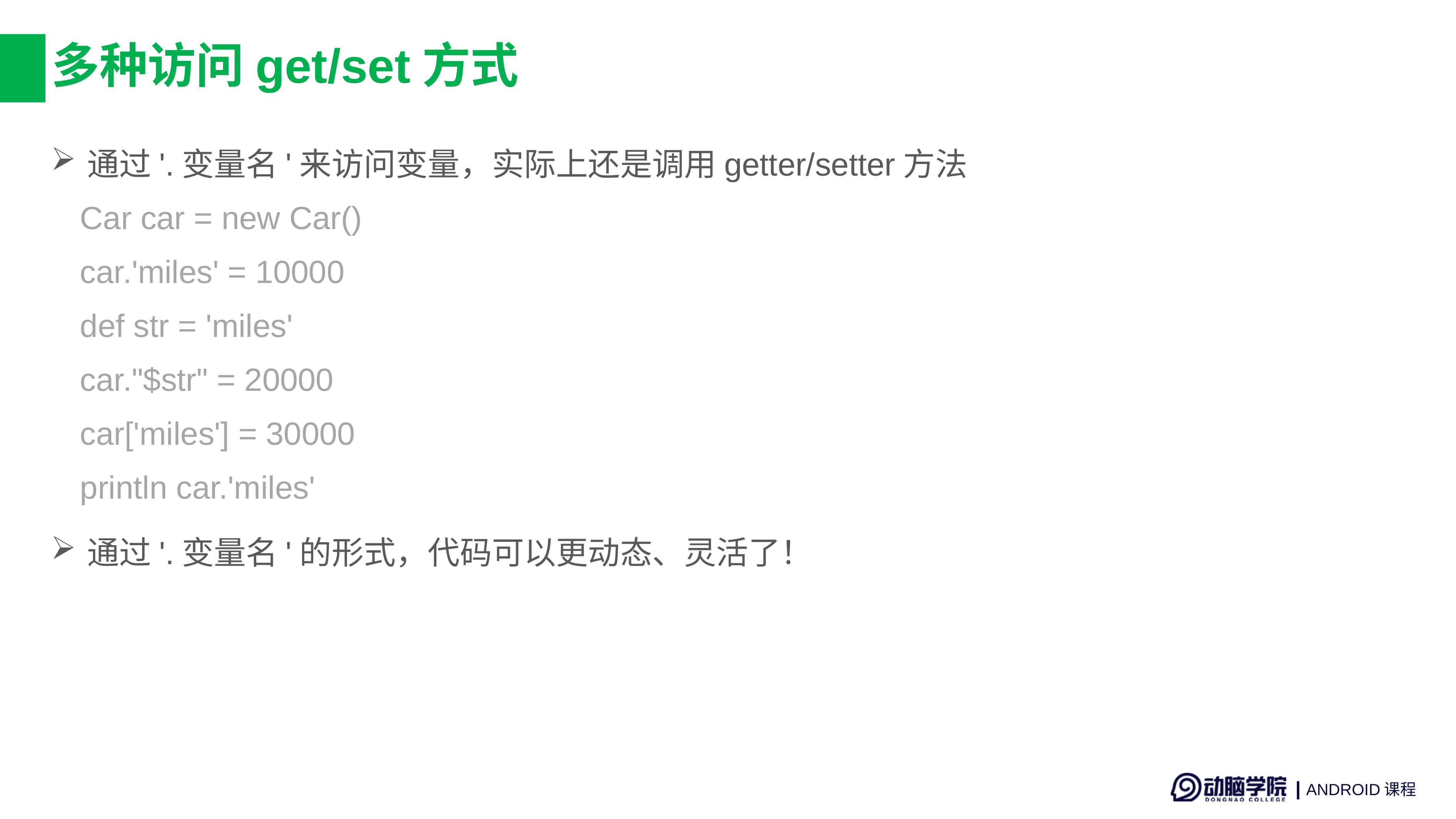

# 多种访问get/set方式
通过'.变量名'来访问变量，实际上还是调用getter/setter方法
Car car = new Car()
car.'miles' = 10000
def str = 'miles'
car."$str" = 20000
car['miles'] = 30000
println car.'miles'
通过'.变量名'的形式，代码可以更动态、灵活了！